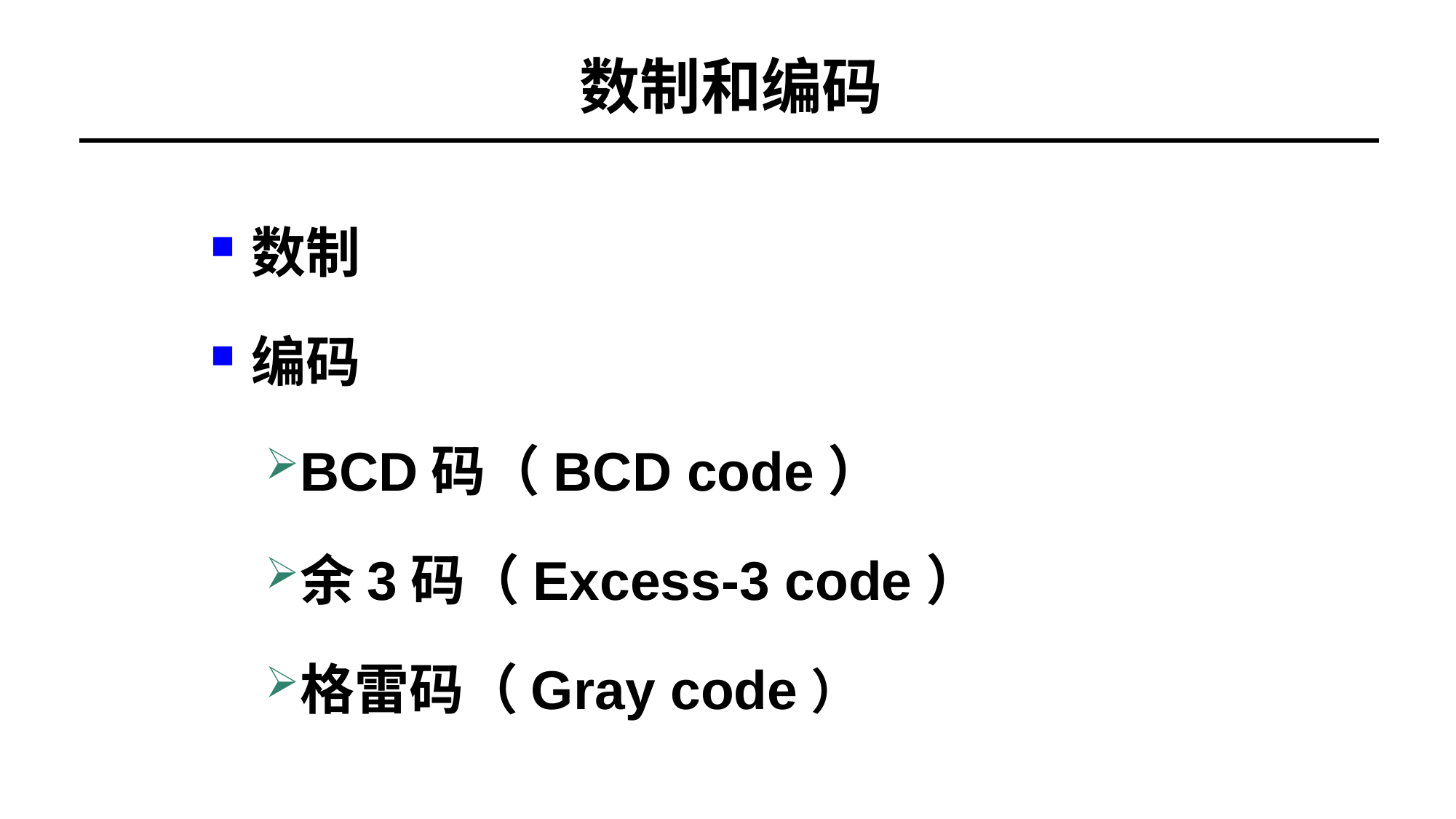

# 数制和编码
数制
编码
BCD码（BCD code）
余3码（Excess-3 code）
格雷码（Gray code）

2